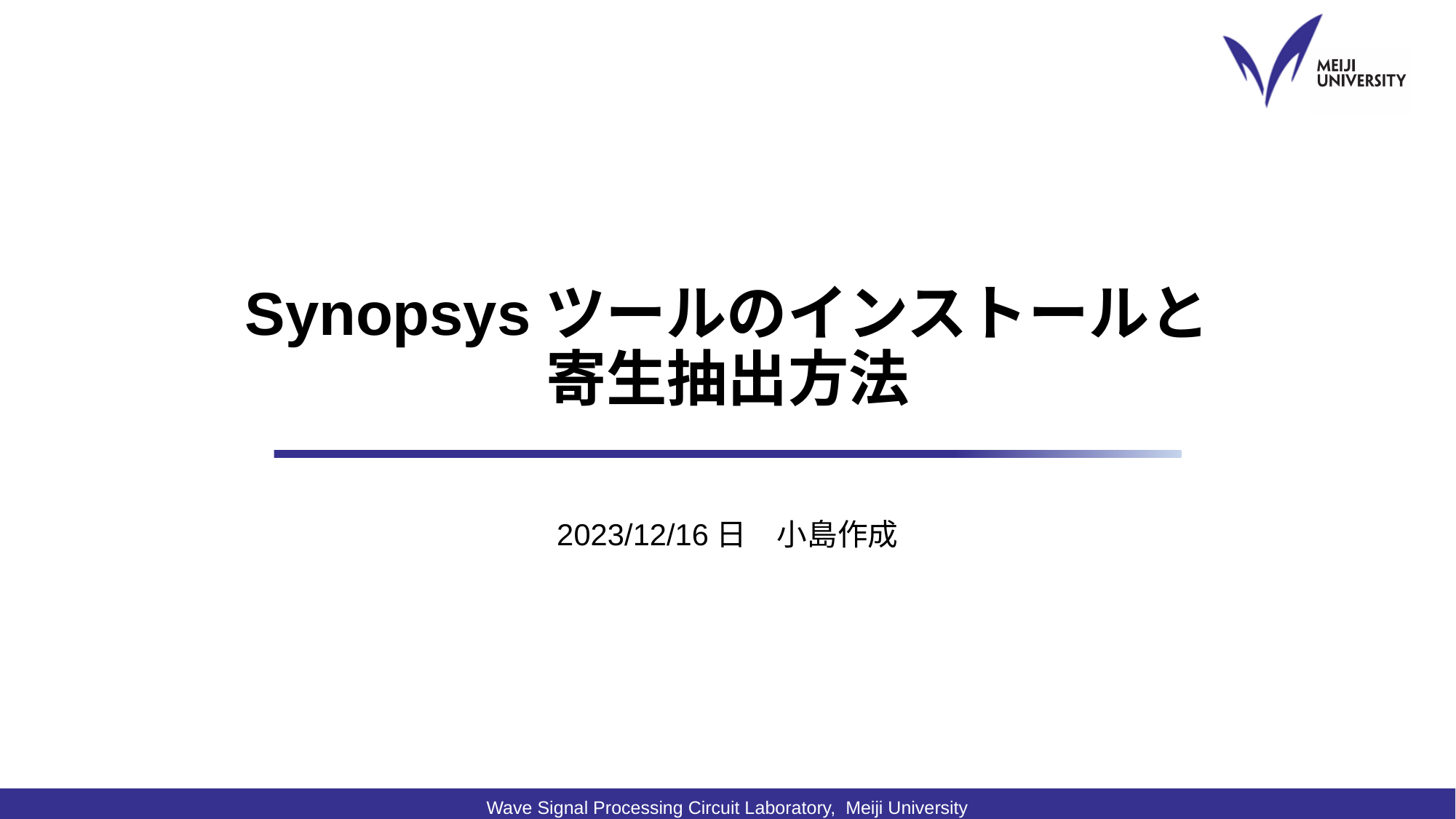

# Synopsysツールのインストールと 寄生抽出方法
2023/12/16日　小島作成
Wave Signal Processing Circuit Laboratory,  Meiji University